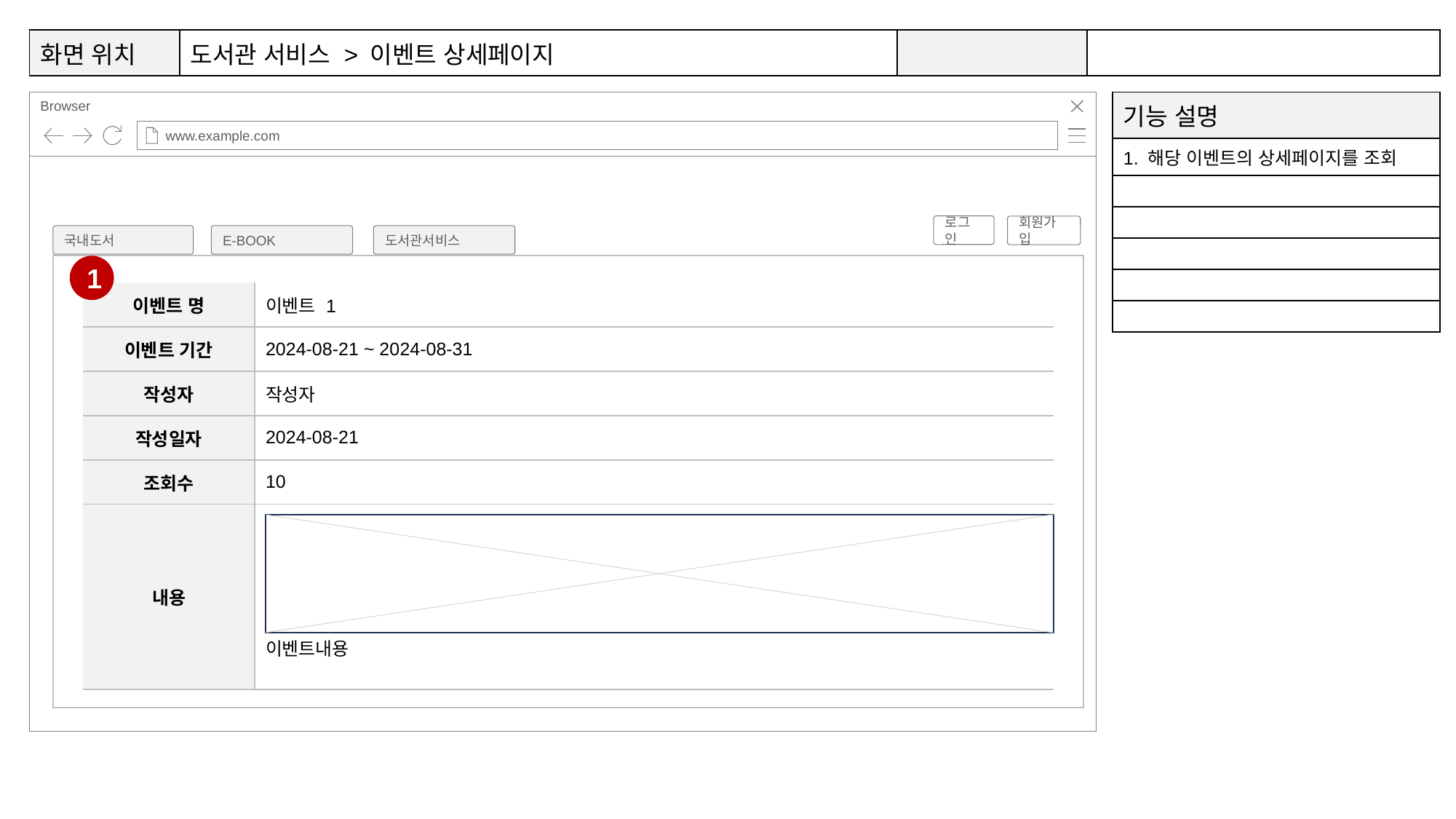

| 화면 위치 | 도서관 서비스 > 이벤트 상세페이지 |  |  |
| --- | --- | --- | --- |
3
4
5
2
8
9
6
7
| 기능 설명 |
| --- |
| 1. 해당 이벤트의 상세페이지를 조회 |
|  |
|  |
|  |
|  |
|  |
로그인
회원가입
국내도서
E-BOOK
도서관서비스

1
| 이벤트 명 | 이벤트 1 |
| --- | --- |
| 이벤트 기간 | 2024-08-21 ~ 2024-08-31 |
| 작성자 | 작성자 |
| 작성일자 | 2024-08-21 |
| 조회수 | 10 |
| 내용 | 이벤트내용 |